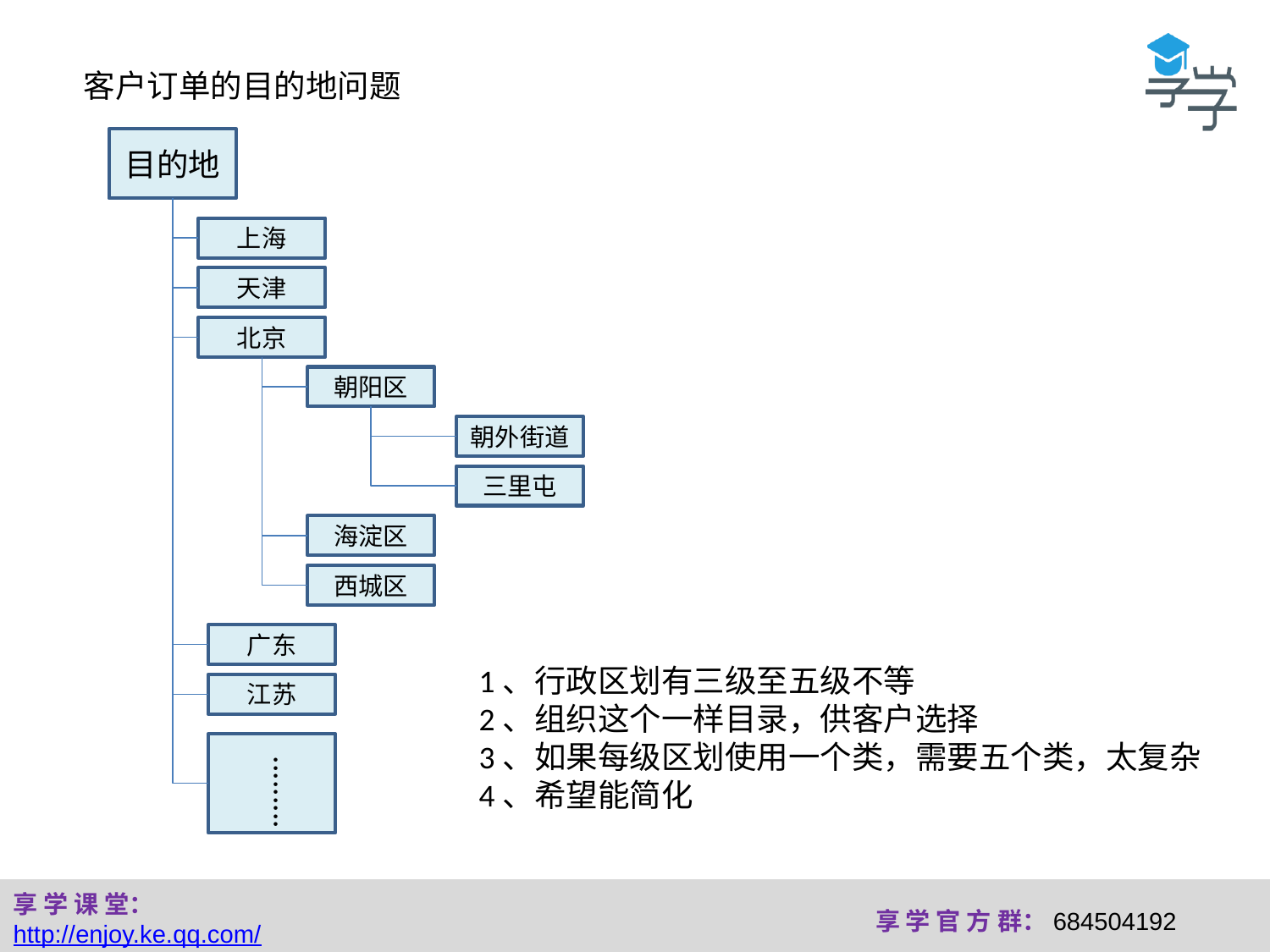

客户订单的目的地问题
目的地
上海
天津
北京
朝阳区
朝外街道
三里屯
海淀区
西城区
广东
1、行政区划有三级至五级不等
2、组织这个一样目录，供客户选择
3、如果每级区划使用一个类，需要五个类，太复杂
4、希望能简化
江苏

.........